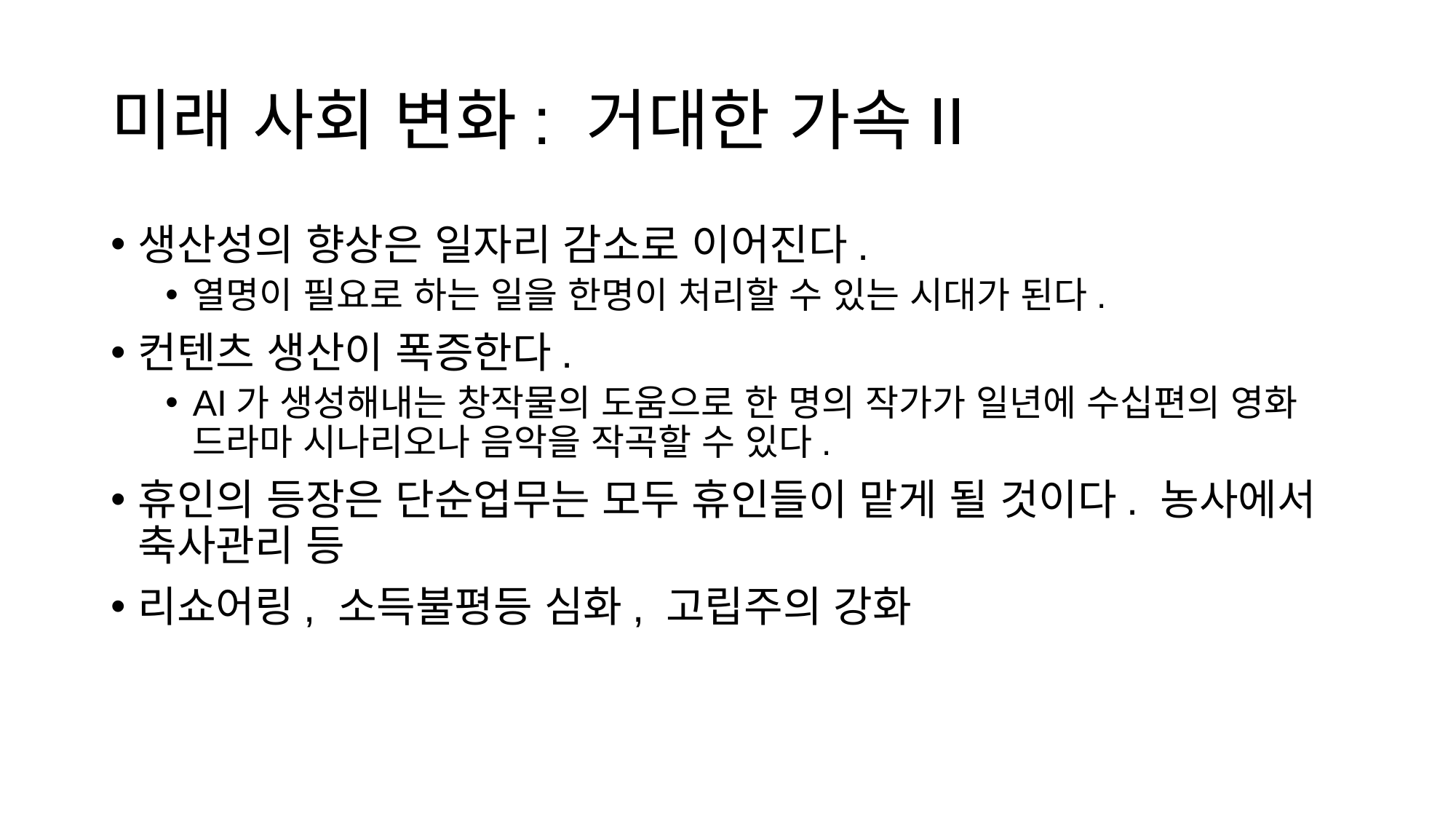

# 미래 사회 변화: 거대한 가속II
생산성의 향상은 일자리 감소로 이어진다.
열명이 필요로 하는 일을 한명이 처리할 수 있는 시대가 된다.
컨텐츠 생산이 폭증한다.
AI가 생성해내는 창작물의 도움으로 한 명의 작가가 일년에 수십편의 영화 드라마 시나리오나 음악을 작곡할 수 있다.
휴인의 등장은 단순업무는 모두 휴인들이 맡게 될 것이다. 농사에서 축사관리 등
리쇼어링, 소득불평등 심화, 고립주의 강화